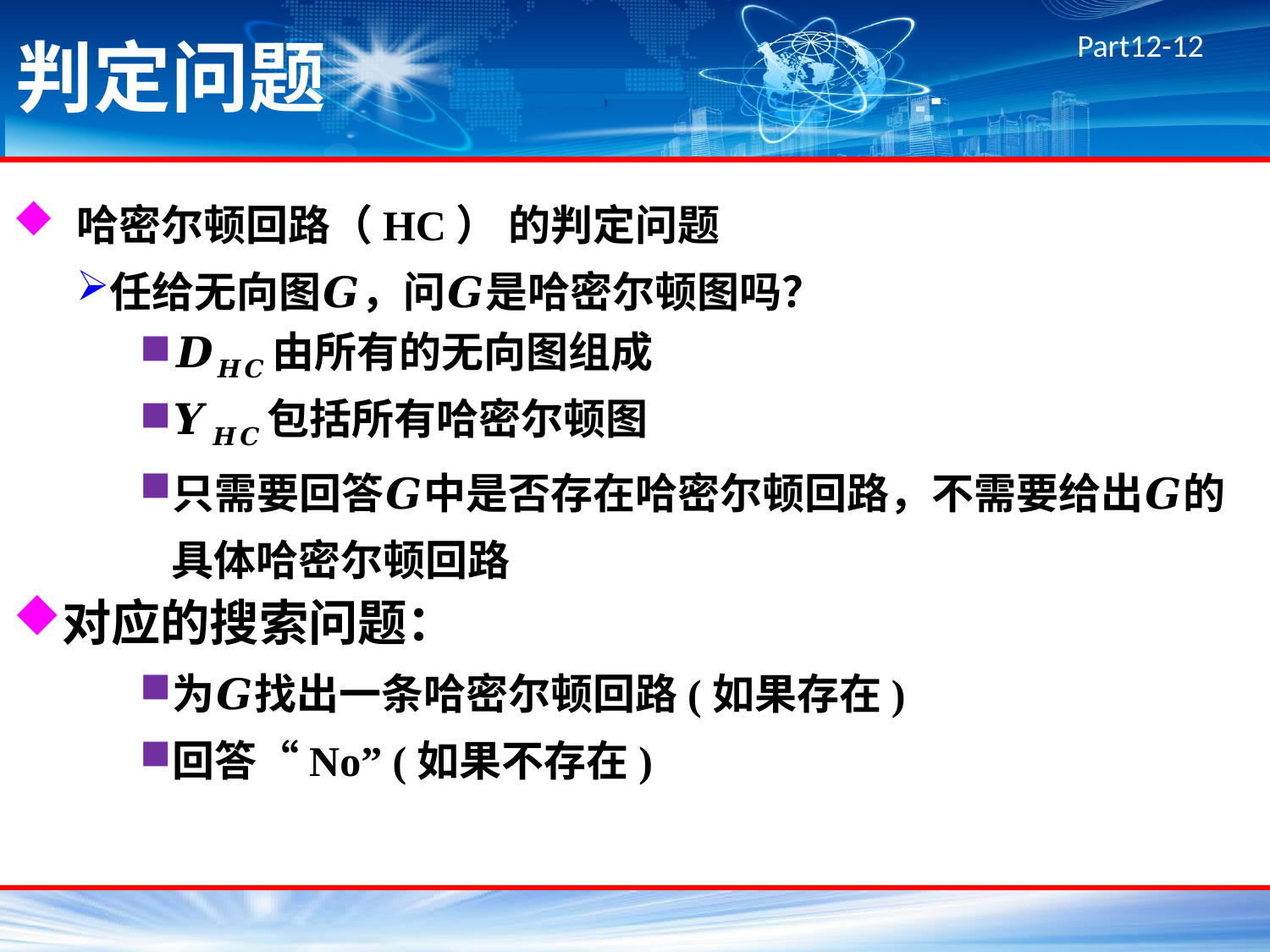

# 判定问题
哈密尔顿回路（HC） 的判定问题
任给无向图𝑮，问𝑮是哈密尔顿图吗？
𝑫𝑯𝑪由所有的无向图组成
𝒀𝑯𝑪包括所有哈密尔顿图
只需要回答𝑮中是否存在哈密尔顿回路，不需要给出𝑮的具体哈密尔顿回路
对应的搜索问题：
为𝑮找出一条哈密尔顿回路(如果存在)
回答“No” (如果不存在)